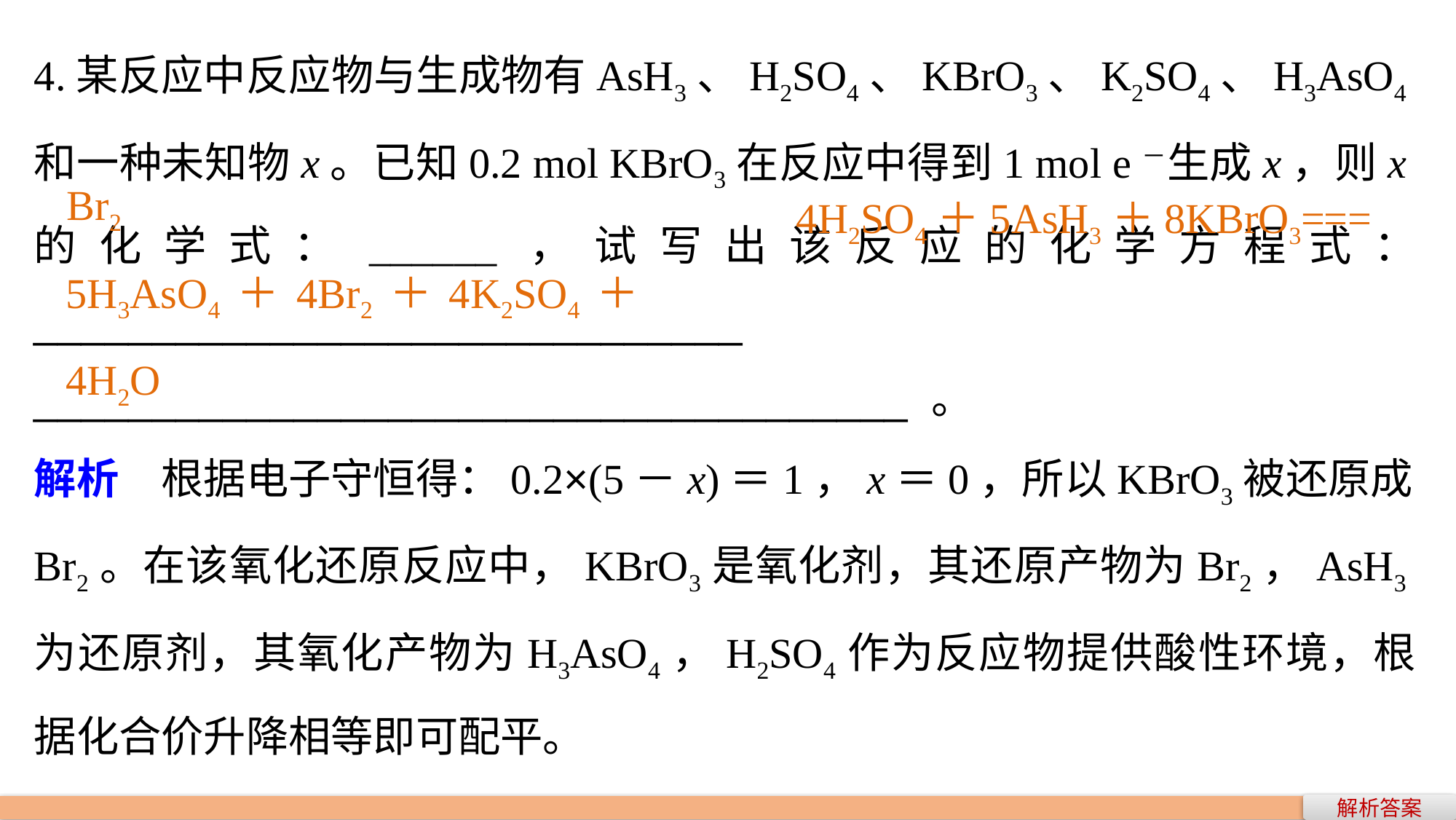

4.某反应中反应物与生成物有AsH3、H2SO4、KBrO3、K2SO4、H3AsO4和一种未知物x。已知0.2 mol KBrO3在反应中得到1 mol e－生成x，则x的化学式：______，试写出该反应的化学方程式： ______________________________
_____________________________________ 。
解析　根据电子守恒得：0.2×(5－x)＝1，x＝0，所以KBrO3被还原成Br2。在该氧化还原反应中，KBrO3是氧化剂，其还原产物为Br2，AsH3为还原剂，其氧化产物为H3AsO4，H2SO4作为反应物提供酸性环境，根据化合价升降相等即可配平。
4H2SO4＋5AsH3＋8KBrO3===
Br2
5H3AsO4＋4Br2＋4K2SO4＋4H2O
解析答案